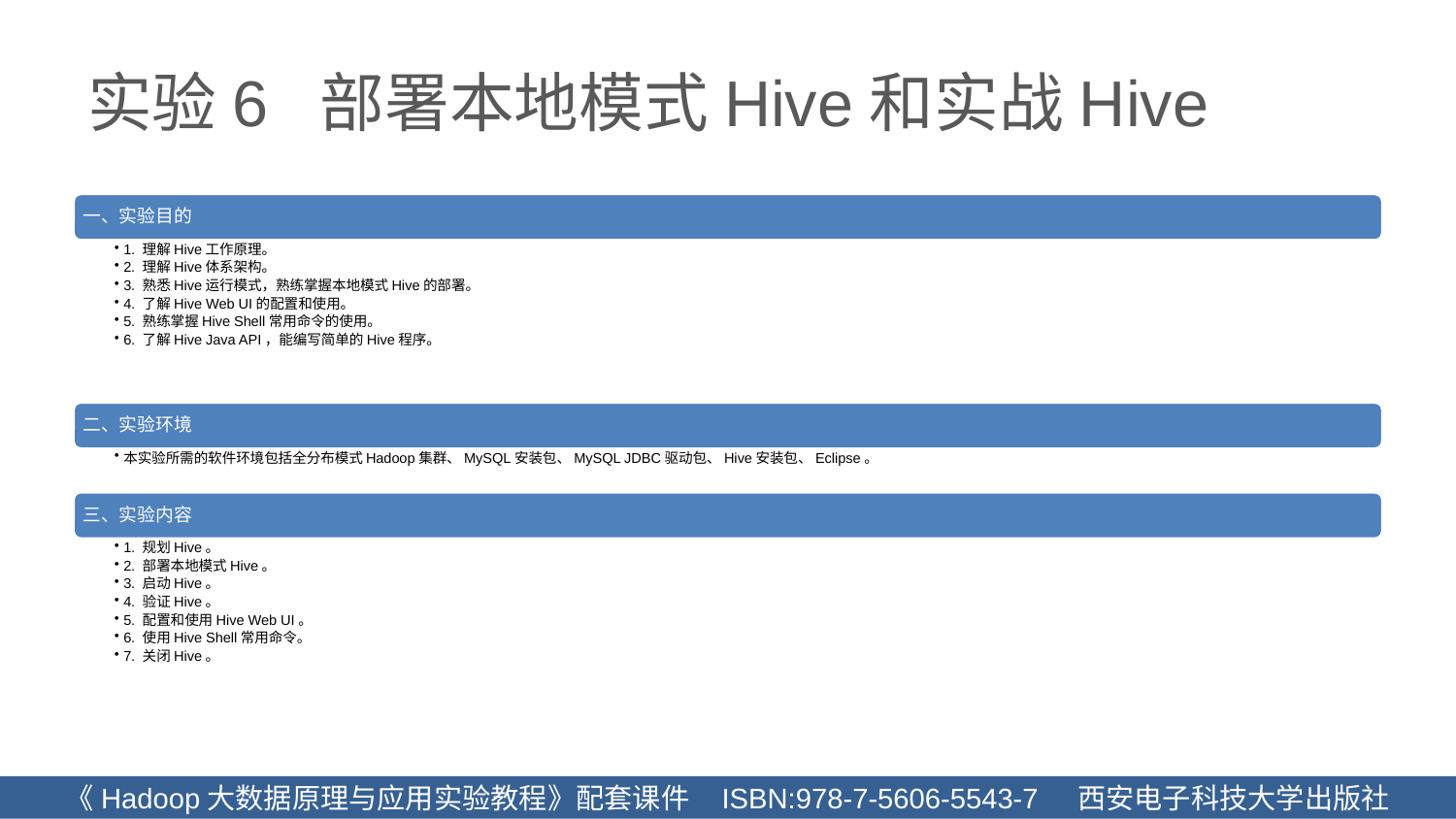

# 实验6  部署本地模式Hive和实战Hive
一、实验目的
1. 理解Hive工作原理。
2. 理解Hive体系架构。
3. 熟悉Hive运行模式，熟练掌握本地模式Hive的部署。
4. 了解Hive Web UI的配置和使用。
5. 熟练掌握Hive Shell常用命令的使用。
6. 了解Hive Java API，能编写简单的Hive程序。
二、实验环境
本实验所需的软件环境包括全分布模式Hadoop集群、MySQL安装包、MySQL JDBC驱动包、Hive安装包、Eclipse。
三、实验内容
1. 规划Hive。
2. 部署本地模式Hive。
3. 启动Hive。
4. 验证Hive。
5. 配置和使用Hive Web UI。
6. 使用Hive Shell常用命令。
7. 关闭Hive。